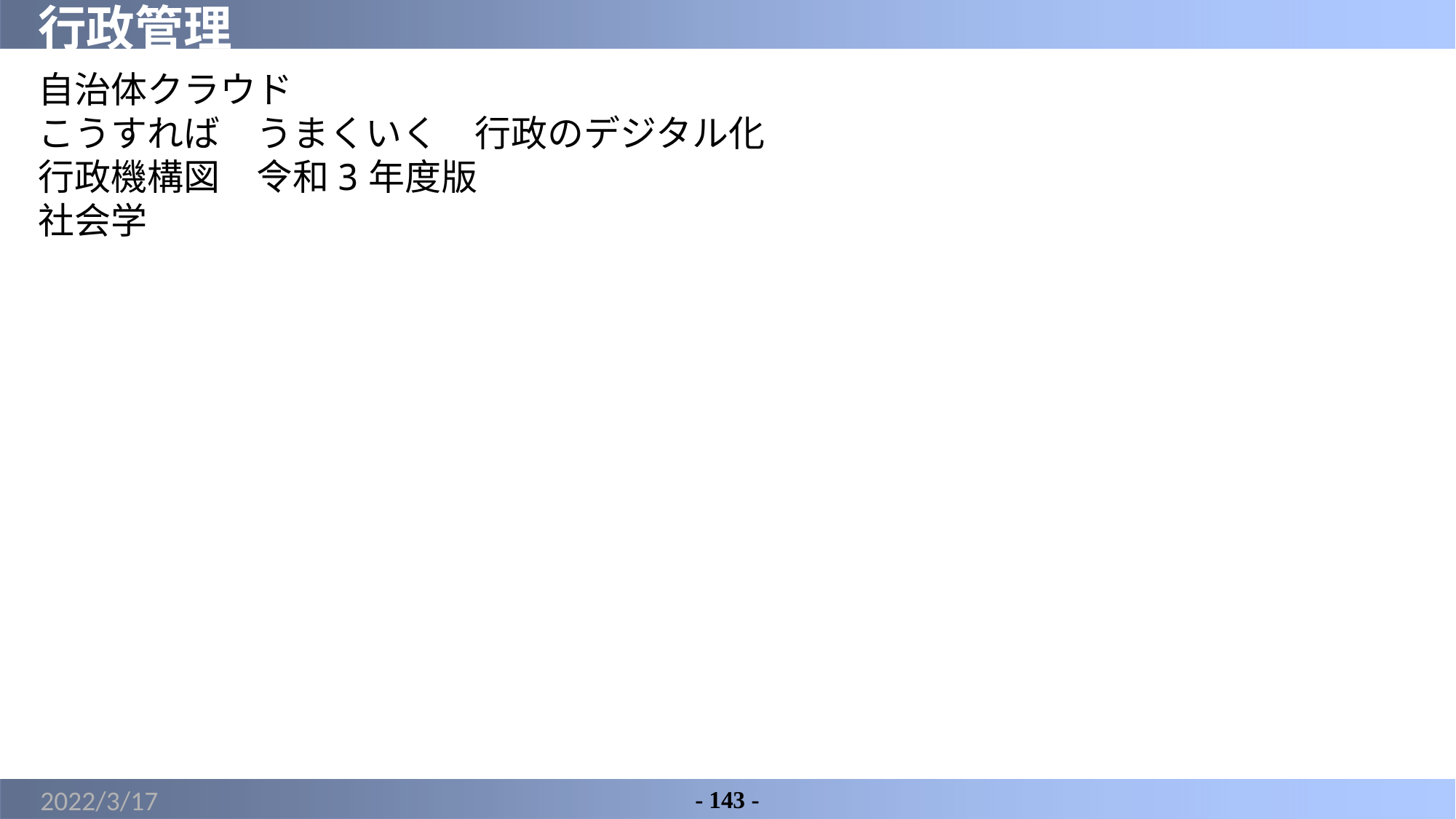

# 行政管理
自治体クラウド
こうすれば　うまくいく　行政のデジタル化
行政機構図　令和3年度版
社会学
2022/3/17
- 143 -